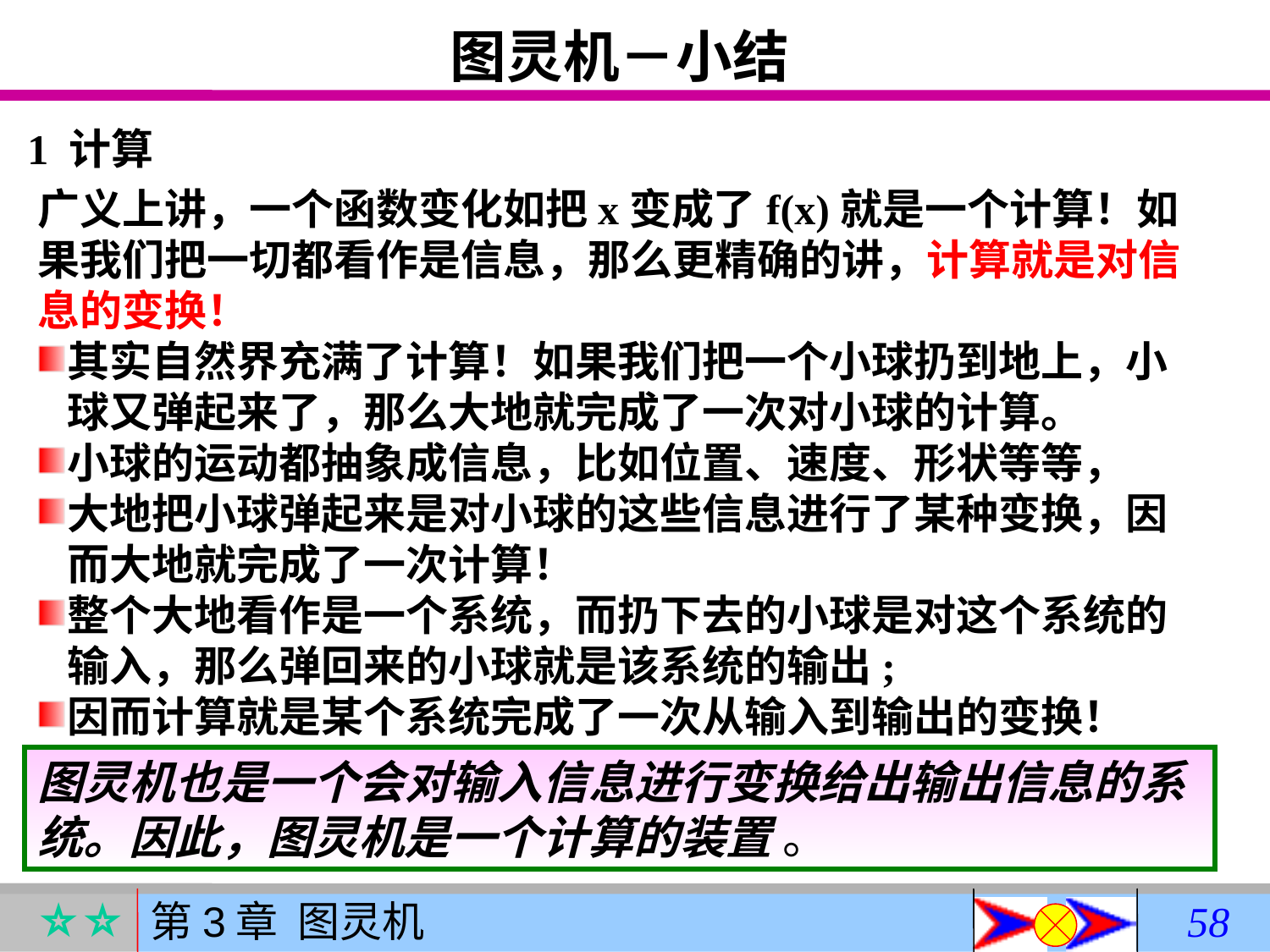

图灵机－小结
1 计算
广义上讲，一个函数变化如把x变成了f(x)就是一个计算！如果我们把一切都看作是信息，那么更精确的讲，计算就是对信息的变换！
其实自然界充满了计算！如果我们把一个小球扔到地上，小球又弹起来了，那么大地就完成了一次对小球的计算。
小球的运动都抽象成信息，比如位置、速度、形状等等，
大地把小球弹起来是对小球的这些信息进行了某种变换，因而大地就完成了一次计算！
整个大地看作是一个系统，而扔下去的小球是对这个系统的输入，那么弹回来的小球就是该系统的输出;
因而计算就是某个系统完成了一次从输入到输出的变换！
图灵机也是一个会对输入信息进行变换给出输出信息的系统。因此，图灵机是一个计算的装置 。